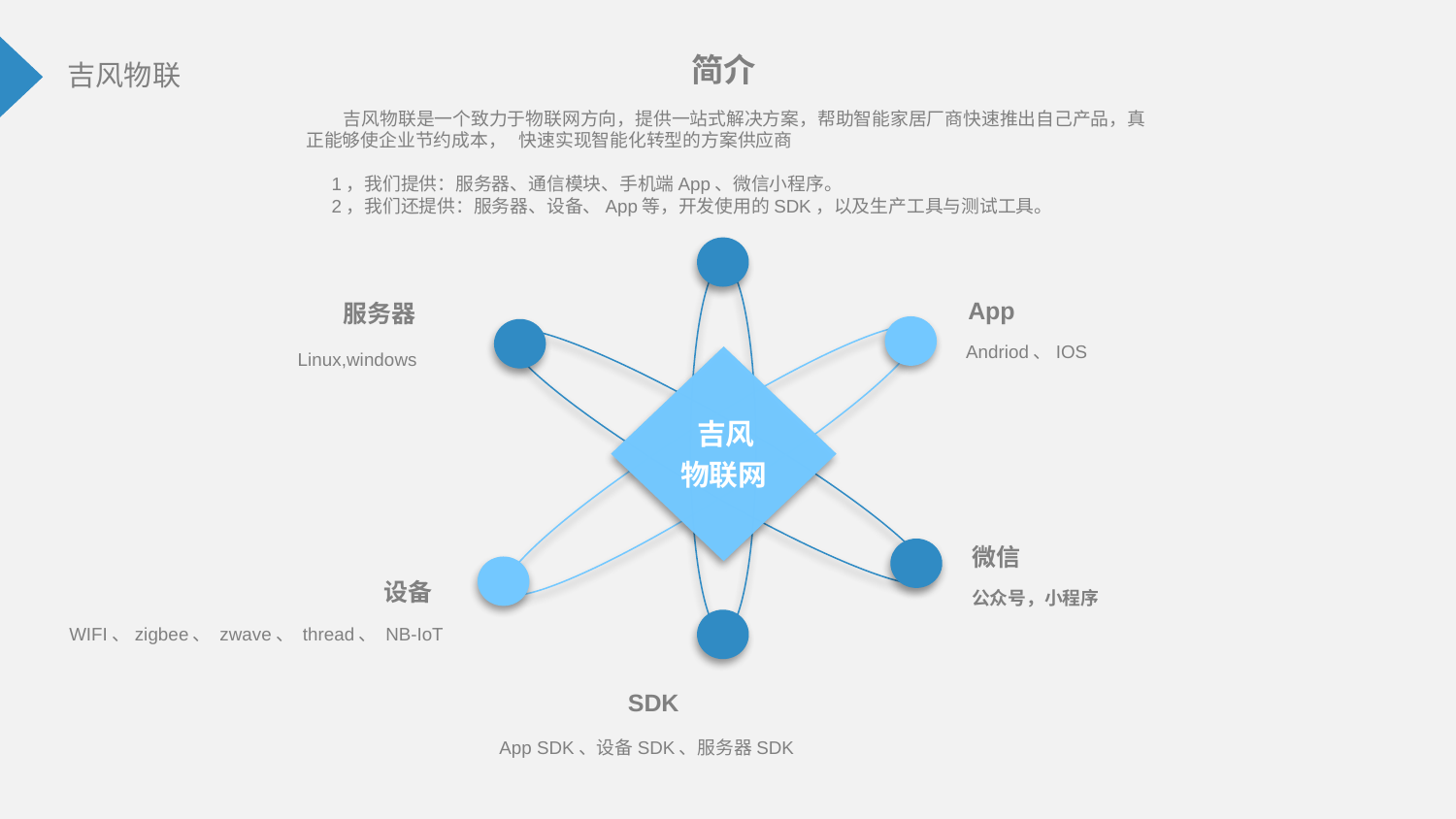

简介
        吉风物联是一个致力于物联网方向，提供一站式解决方案，帮助智能家居厂商快速推出自己产品，真正能够使企业节约成本，   快速实现智能化转型的方案供应商

     1，我们提供：服务器、通信模块、手机端App、微信小程序。
     2，我们还提供：服务器、设备、App等，开发使用的SDK，以及生产工具与测试工具。

App
Andriod、IOS
服务器
Linux,windows

吉风
物联网

微信
公众号，小程序

设备
WIFI、zigbee、 zwave、 thread、 NB-IoT
SDK
App SDK、设备SDK、服务器SDK